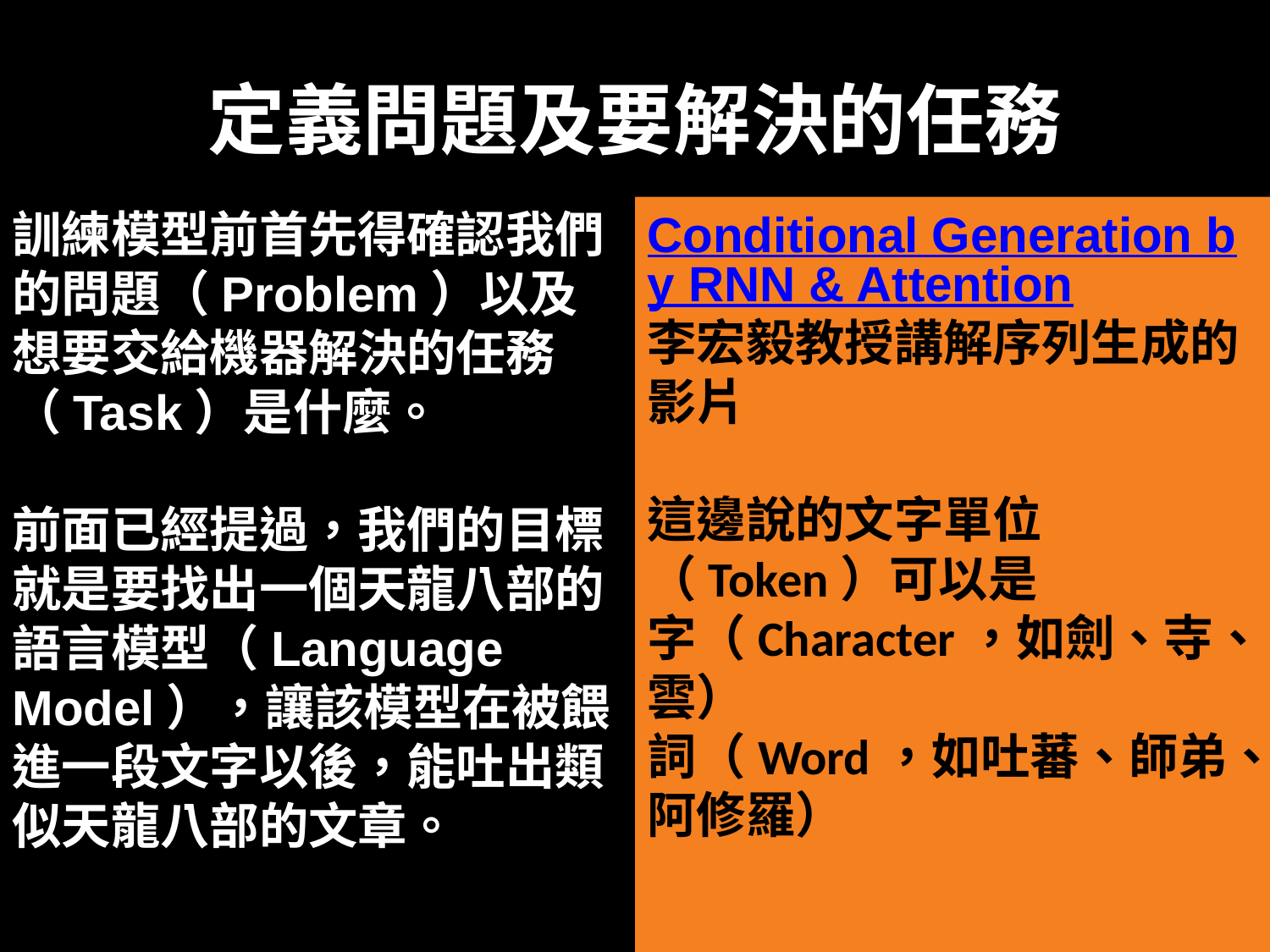

# 定義問題及要解決的任務
訓練模型前首先得確認我們的問題（Problem）以及想要交給機器解決的任務（Task）是什麼。

前面已經提過，我們的目標就是要找出一個天龍八部的語言模型（Language Model），讓該模型在被餵進一段文字以後，能吐出類似天龍八部的文章。

Conditional Generation by RNN & Attention
李宏毅教授講解序列生成的影片

這邊說的文字單位（Token）可以是
字（Character，如劍、寺、雲）
詞（Word，如吐蕃、師弟、阿修羅）